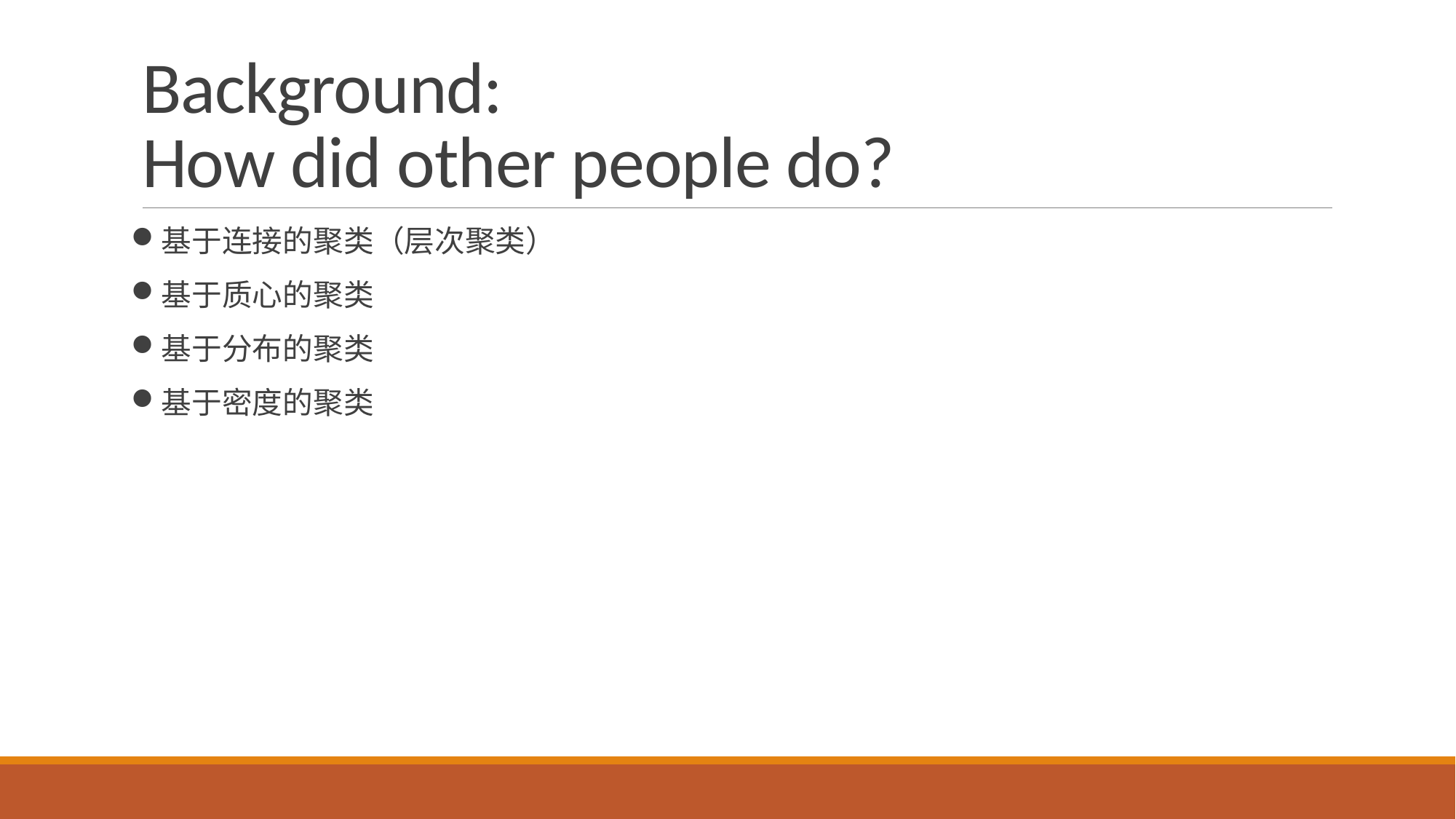

# Background: How did other people do?
基于连接的聚类（层次聚类）
基于质心的聚类
基于分布的聚类
基于密度的聚类